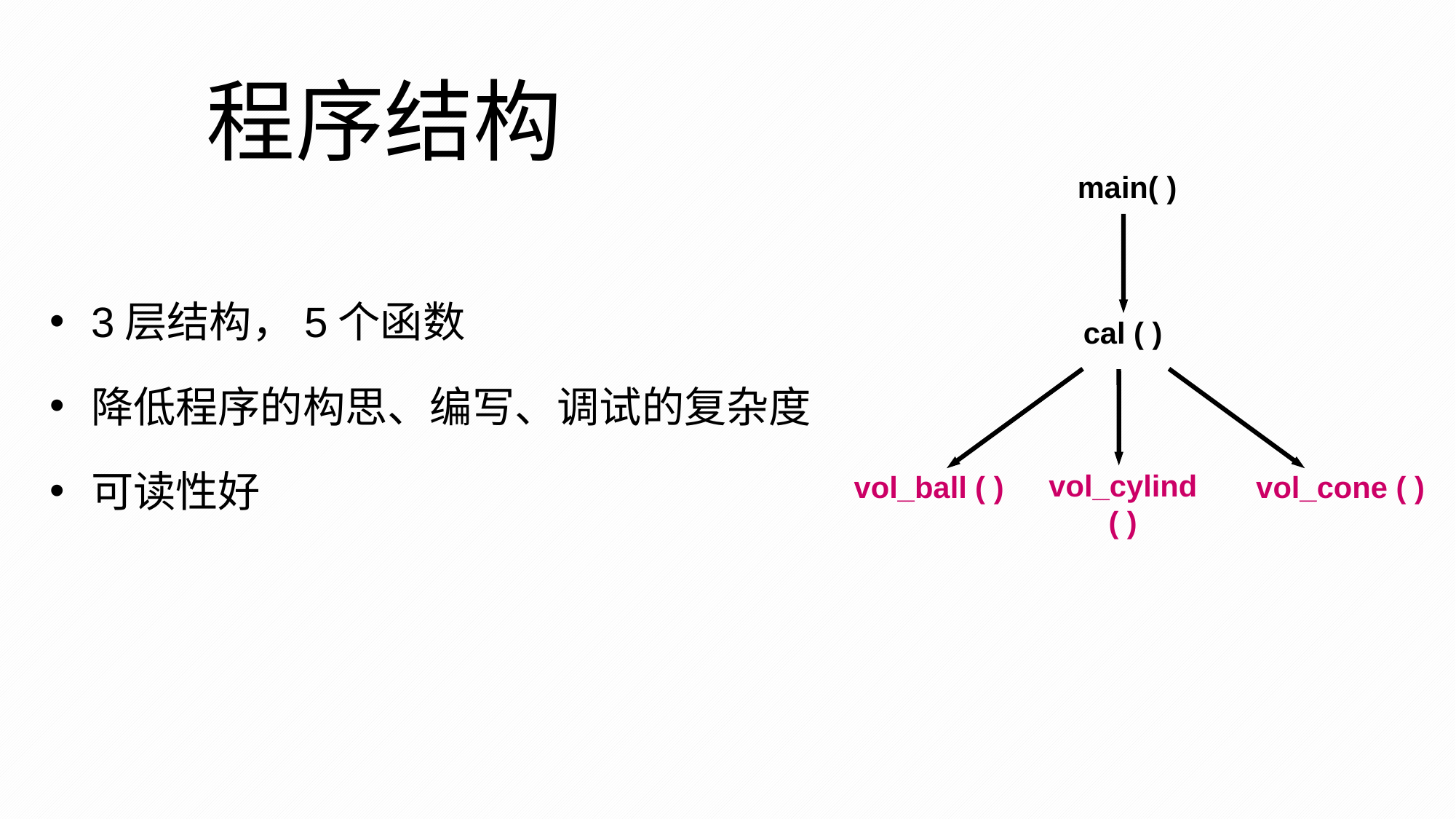

程序结构
main( )

cal ( )

vol_cylind ( )
vol_ball ( )
vol_cone ( )
3层结构，5个函数
降低程序的构思、编写、调试的复杂度
可读性好